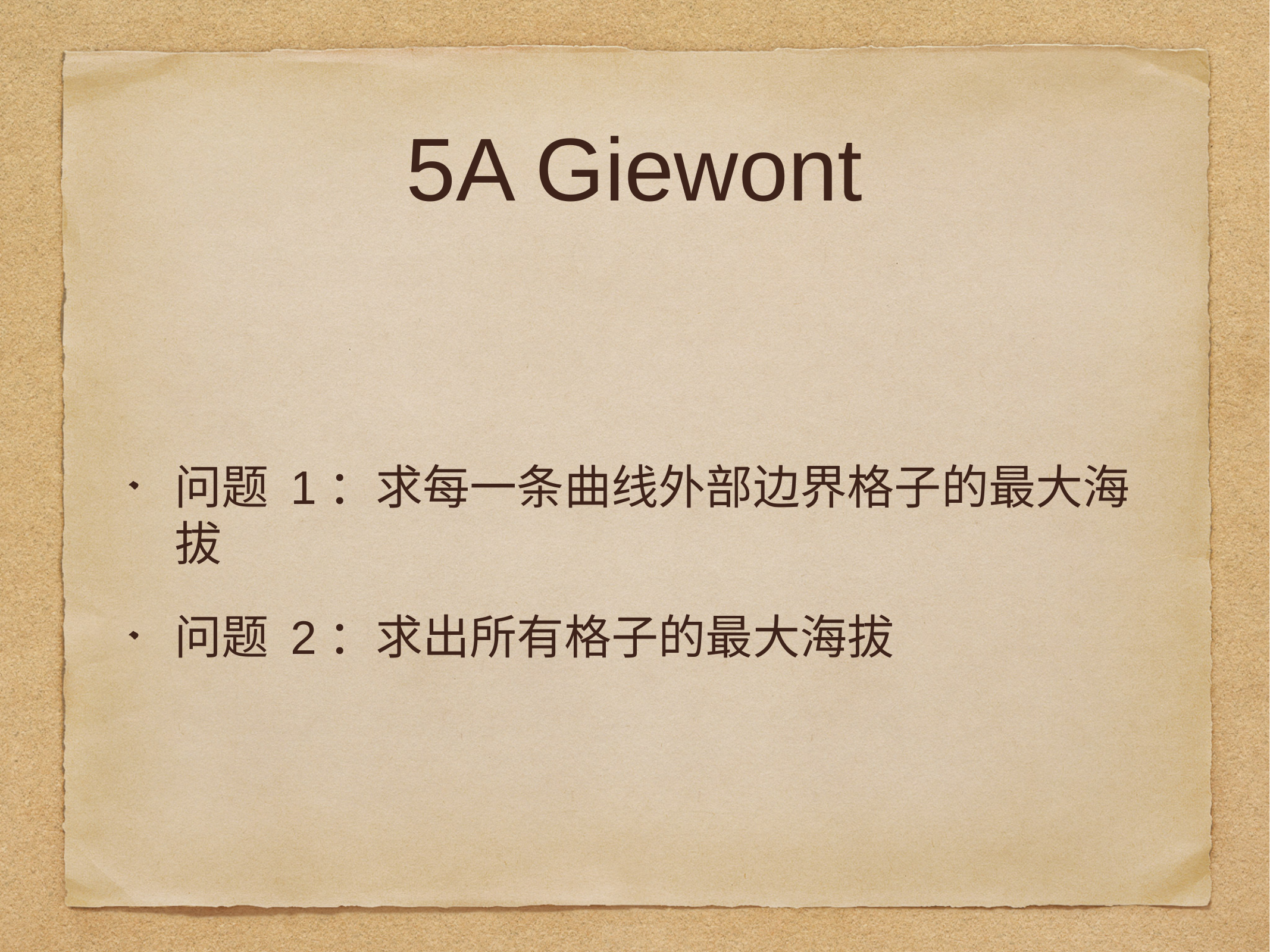

# 5A Giewont
问题 1：求每一条曲线外部边界格子的最大海拔
问题 2：求出所有格子的最大海拔